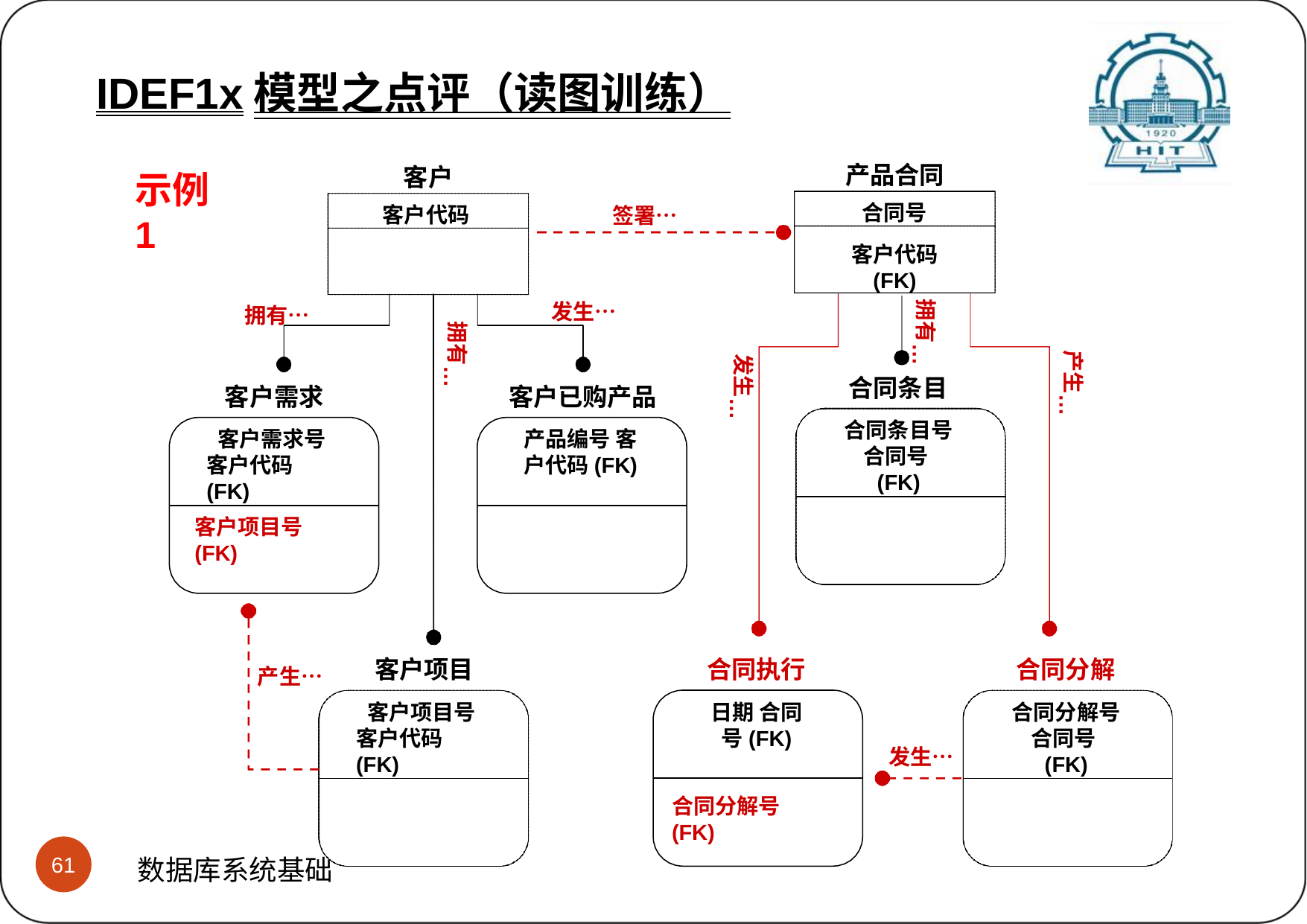

IDEF1x模型之点评（读图训练）
产品合同
合同号
客户代码 (FK)
客户
客户代码
示例1

签署…
拥有
发生…
拥有…
拥有
…
产生
发生
…
合同条目
合同条目号 合同号(FK)
客户需求
客户需求号 客户代码(FK)
客户已购产品
产品编号 客户代码(FK)
…
…

客户项目号 (FK)
客户项目
客户项目号 客户代码(FK)
合同执行
日期 合同号(FK)
合同分解
合同分解号 合同号(FK)
产生…

发生…

合同分解号 (FK)